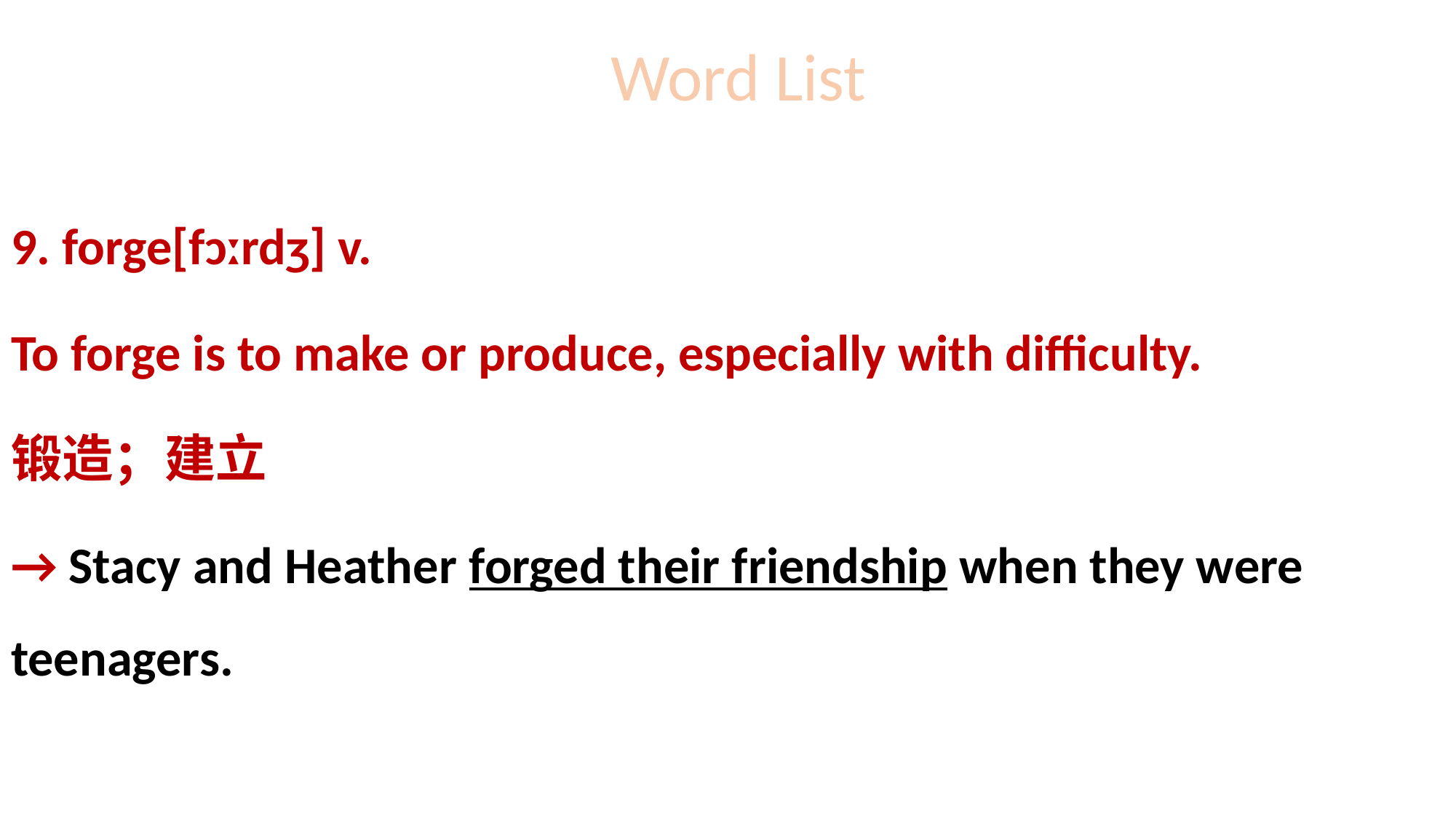

# Word List
9. forge[fɔːrdʒ] v.
To forge is to make or produce, especially with difficulty.
锻造；建立
→ Stacy and Heather forged their friendship when they were teenagers.